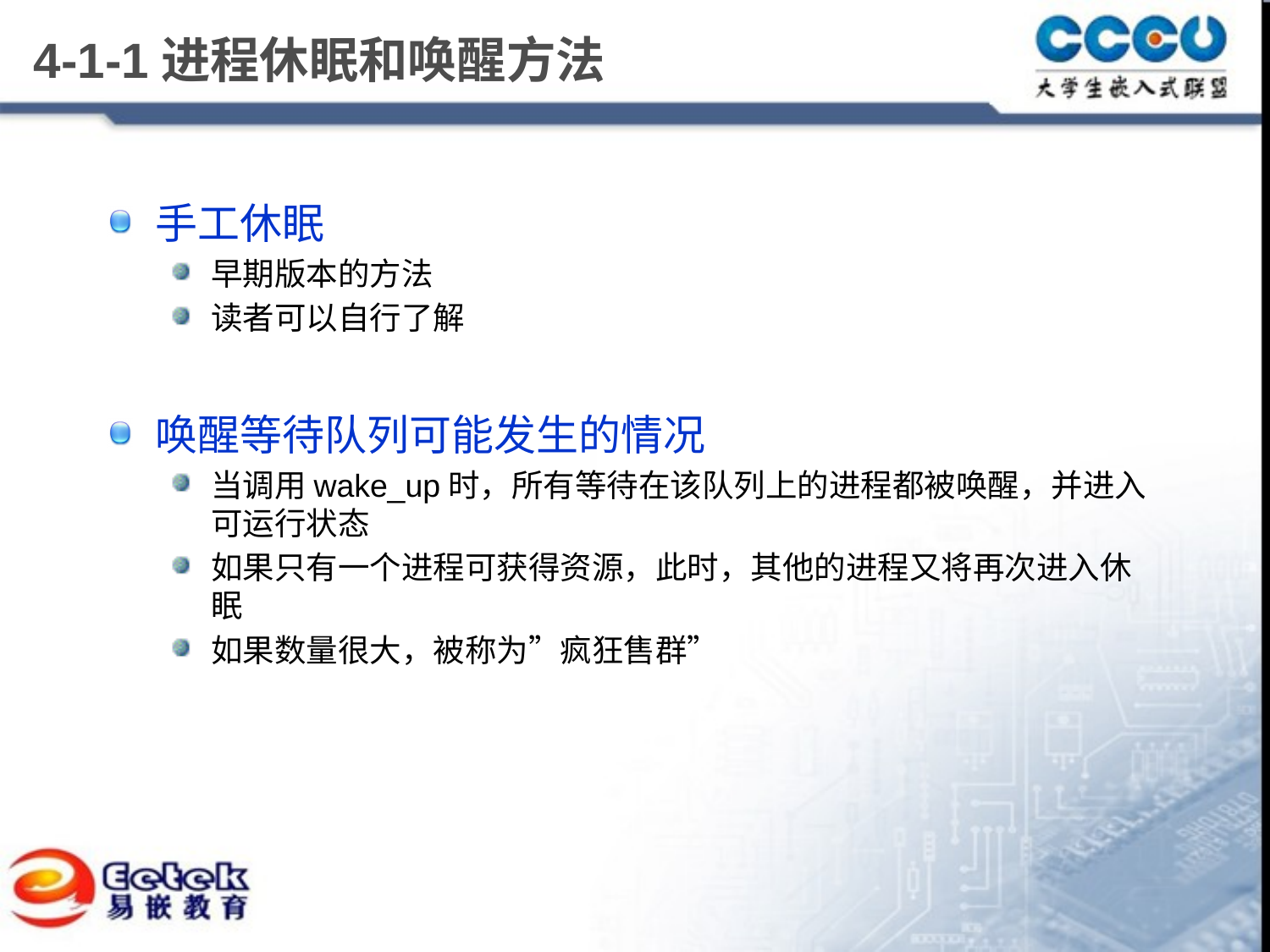

# 4-1-1进程休眠和唤醒方法
手工休眠
早期版本的方法
读者可以自行了解

唤醒等待队列可能发生的情况
当调用wake_up时，所有等待在该队列上的进程都被唤醒，并进入可运行状态
如果只有一个进程可获得资源，此时，其他的进程又将再次进入休眠
如果数量很大，被称为”疯狂售群”